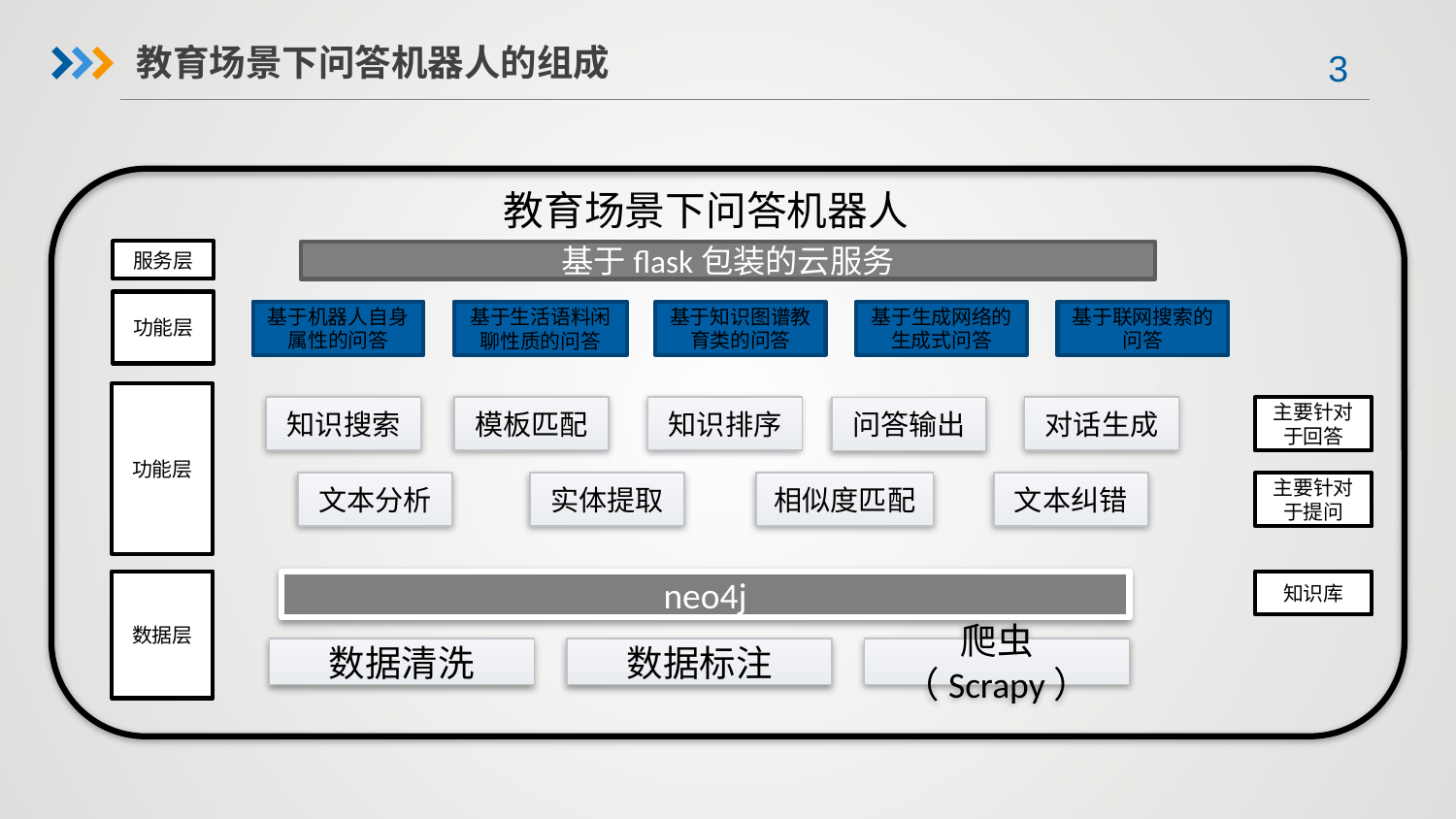

教育场景下问答机器人的组成

教育场景下问答机器人
服务层
基于flask包装的云服务
功能层
基于机器人自身属性的问答
基于生活语料闲聊性质的问答
基于知识图谱教育类的问答
基于生成网络的生成式问答
基于联网搜索的问答
功能层
知识搜索
模板匹配
知识排序
对话生成
主要针对于回答
问答输出
文本分析
实体提取
相似度匹配
文本纠错
主要针对于提问
数据层
neo4j
知识库
数据清洗
数据标注
爬虫（Scrapy）